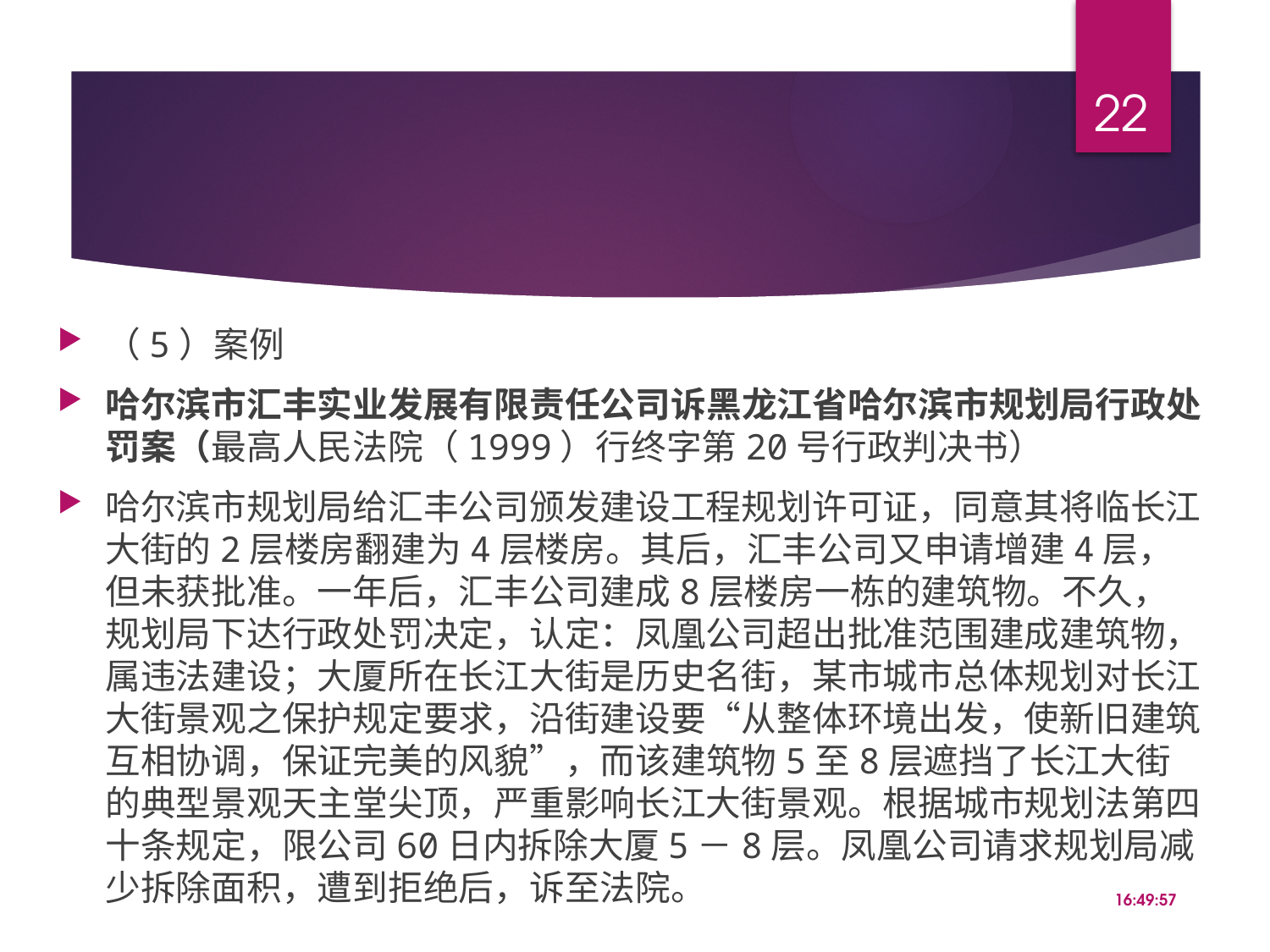

22
#
（5）案例
哈尔滨市汇丰实业发展有限责任公司诉黑龙江省哈尔滨市规划局行政处罚案（最高人民法院（1999）行终字第20号行政判决书）
哈尔滨市规划局给汇丰公司颁发建设工程规划许可证，同意其将临长江大街的2层楼房翻建为4层楼房。其后，汇丰公司又申请增建4层，但未获批准。一年后，汇丰公司建成8层楼房一栋的建筑物。不久，规划局下达行政处罚决定，认定：凤凰公司超出批准范围建成建筑物，属违法建设；大厦所在长江大街是历史名街，某市城市总体规划对长江大街景观之保护规定要求，沿街建设要“从整体环境出发，使新旧建筑互相协调，保证完美的风貌”，而该建筑物5至8层遮挡了长江大街的典型景观天主堂尖顶，严重影响长江大街景观。根据城市规划法第四十条规定，限公司60日内拆除大厦5－8层。凤凰公司请求规划局减少拆除面积，遭到拒绝后，诉至法院。
16:49:57